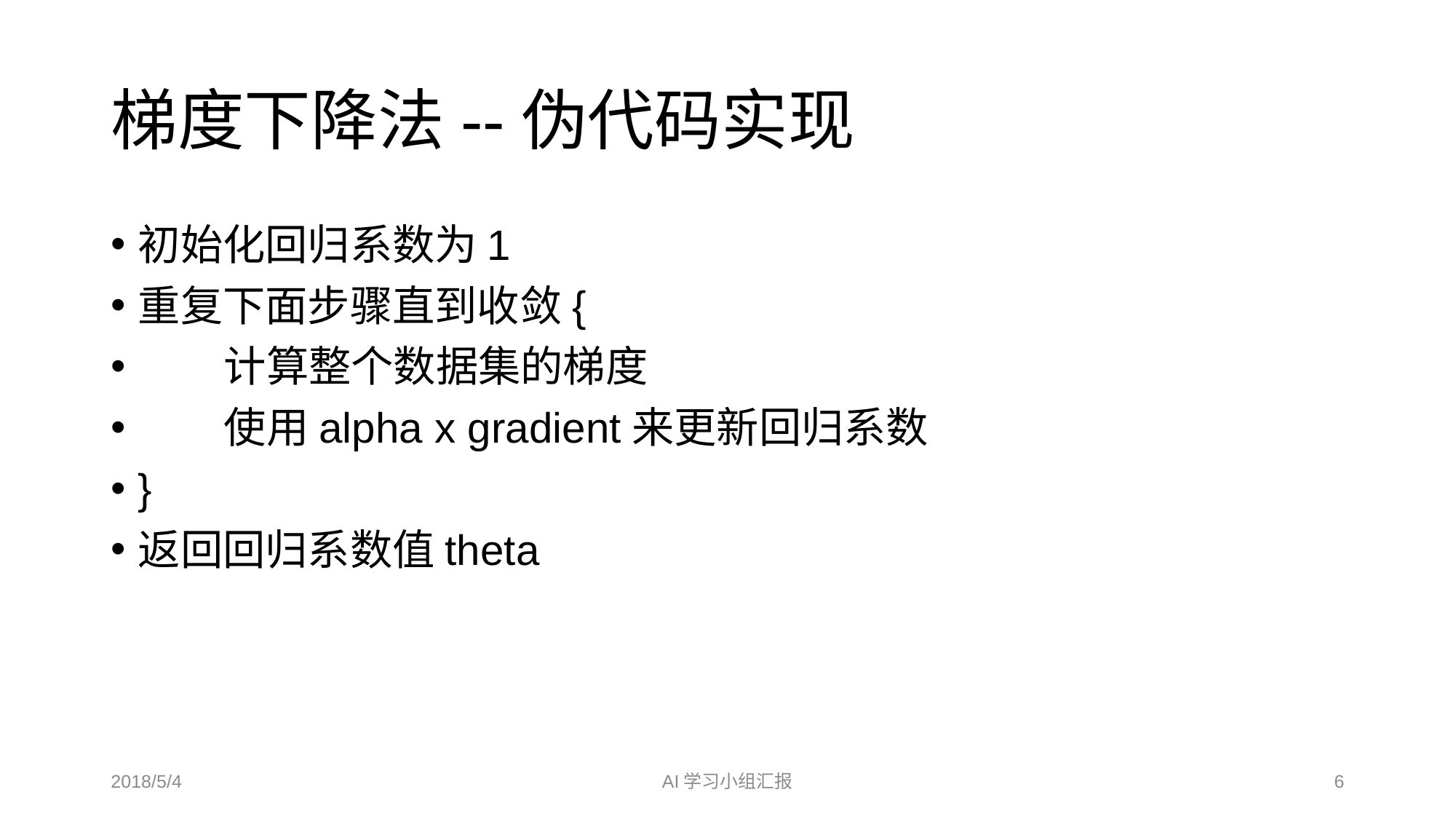

# 梯度下降法--伪代码实现
初始化回归系数为1
重复下面步骤直到收敛{
        计算整个数据集的梯度
        使用alpha x gradient来更新回归系数
}
返回回归系数值theta

2018/5/4
AI学习小组汇报
6